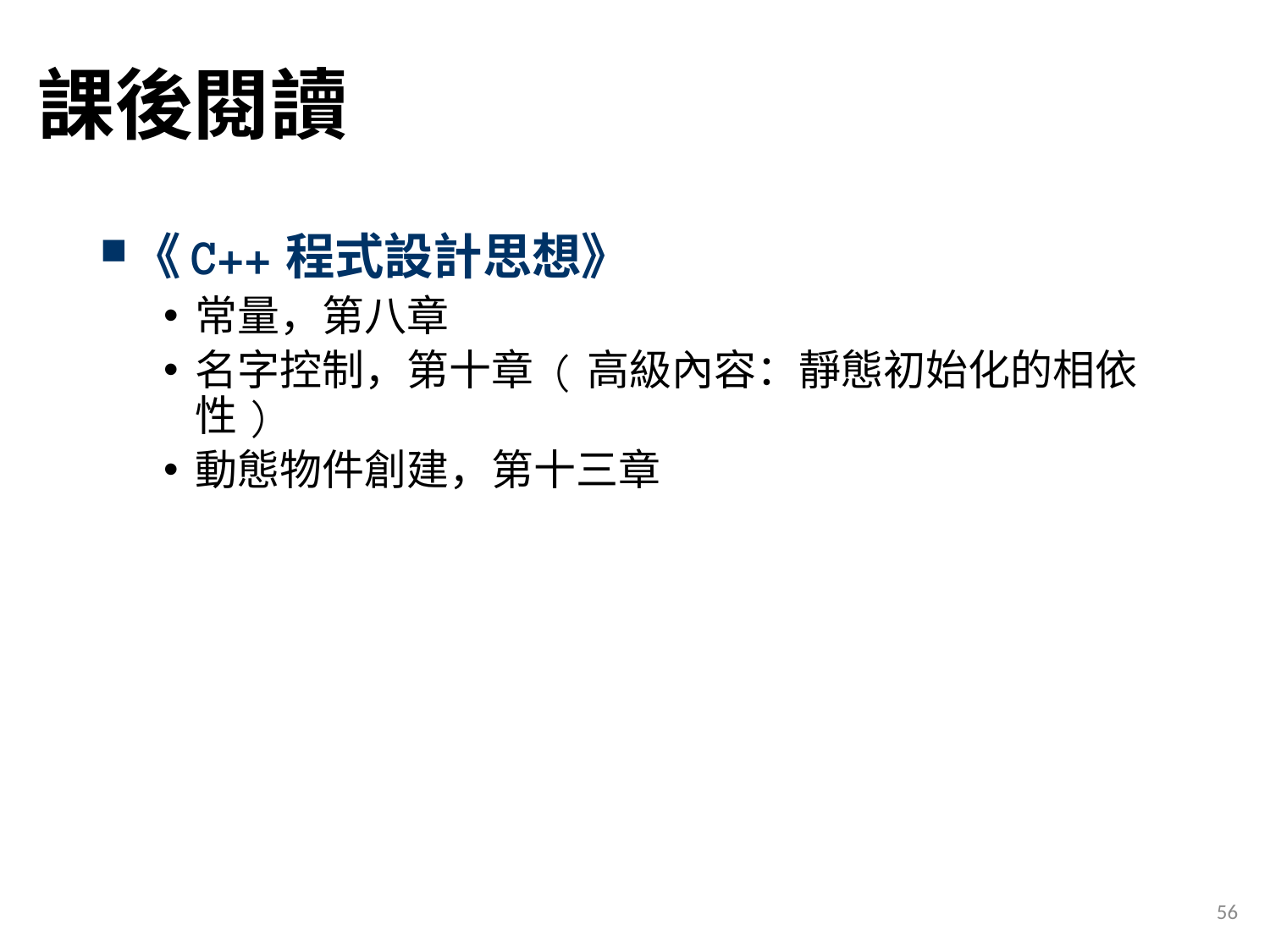

# 課後閱讀
《C++程式設計思想》
常量，第八章
名字控制，第十章 (高級內容：靜態初始化的相依性)
動態物件創建，第十三章
56